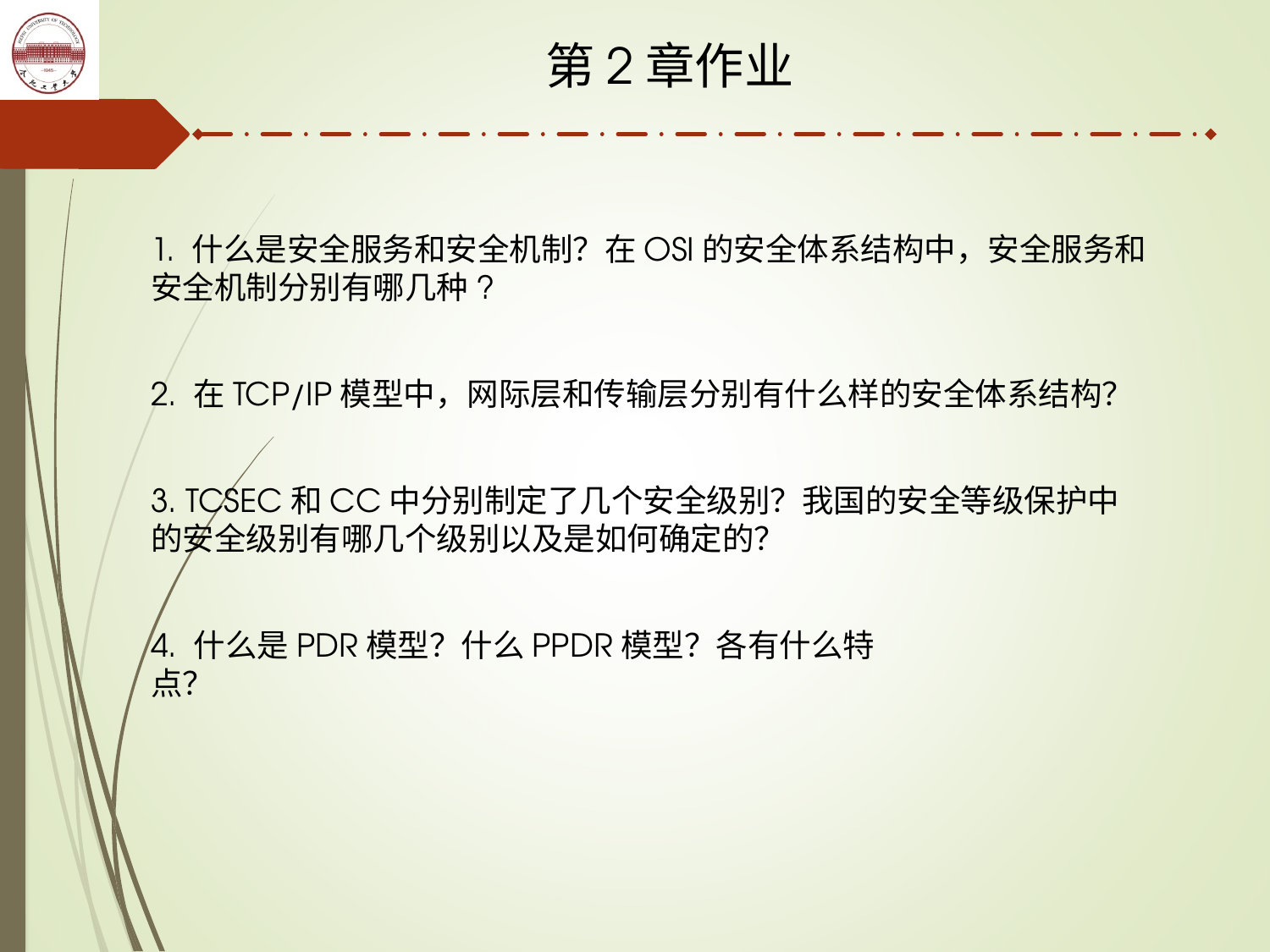

第2章作业
1. 什么是安全服务和安全机制？在OSI的安全体系结构中，安全服务和安全机制分别有哪几种?
2. 在TCP/IP模型中，网际层和传输层分别有什么样的安全体系结构？
3. TCSEC和CC中分别制定了几个安全级别？我国的安全等级保护中的安全级别有哪几个级别以及是如何确定的？
4. 什么是PDR模型？什么PPDR模型？各有什么特点？